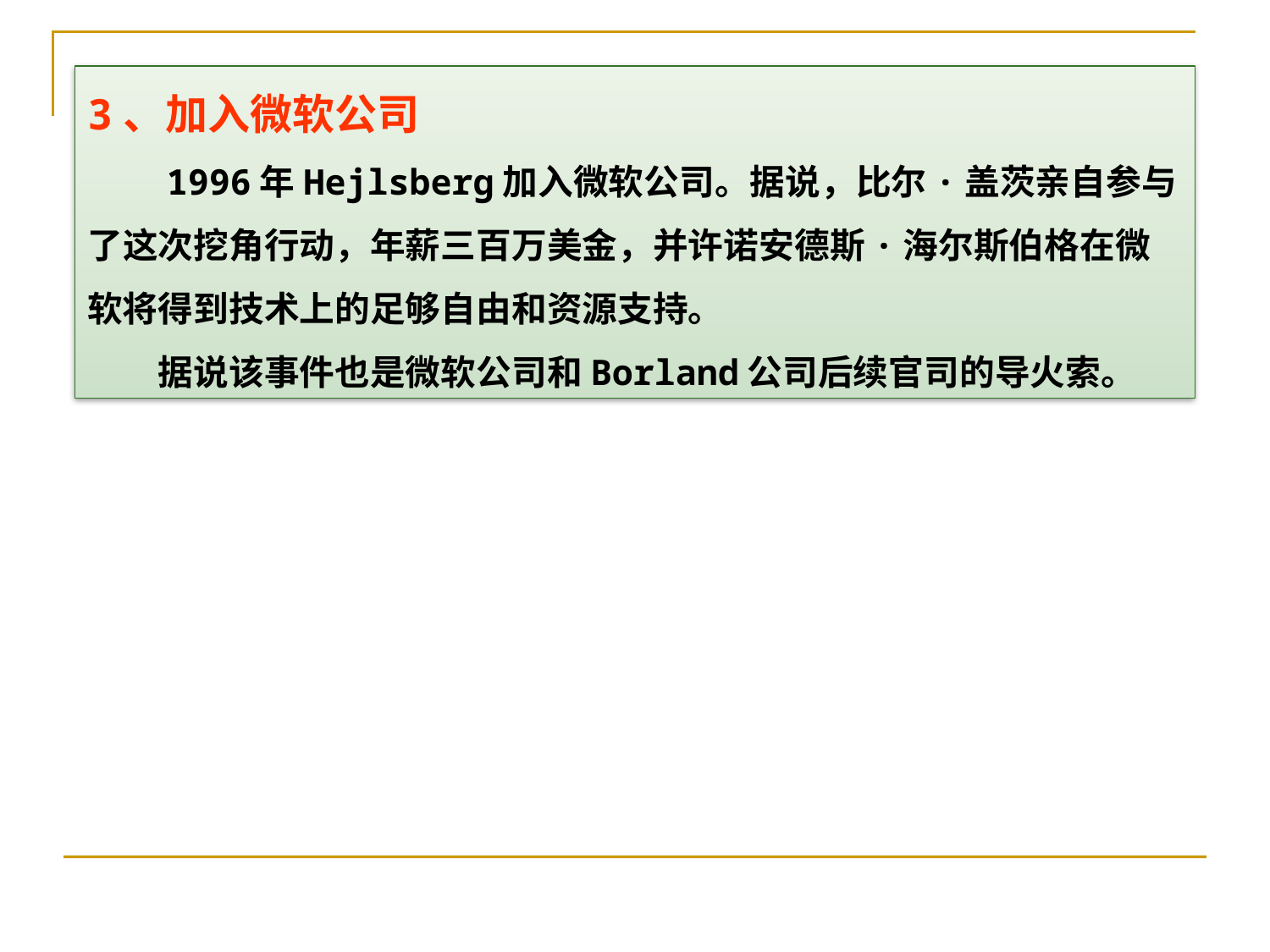

3、加入微软公司
　　1996年Hejlsberg加入微软公司。据说，比尔·盖茨亲自参与了这次挖角行动，年薪三百万美金，并许诺安德斯·海尔斯伯格在微软将得到技术上的足够自由和资源支持。
　　据说该事件也是微软公司和Borland公司后续官司的导火索。